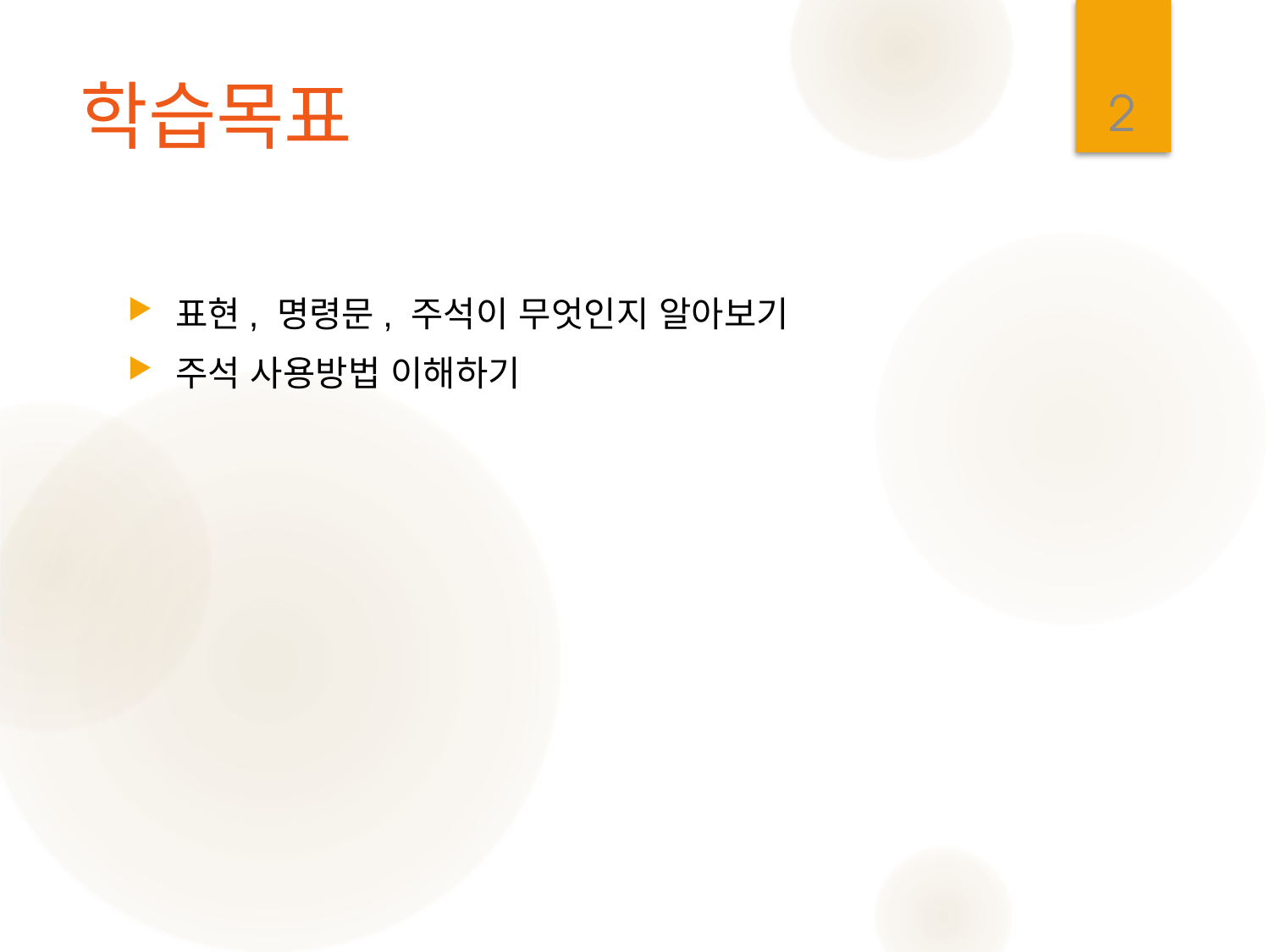

2
# 학습목표
표현, 명령문, 주석이 무엇인지 알아보기
주석 사용방법 이해하기